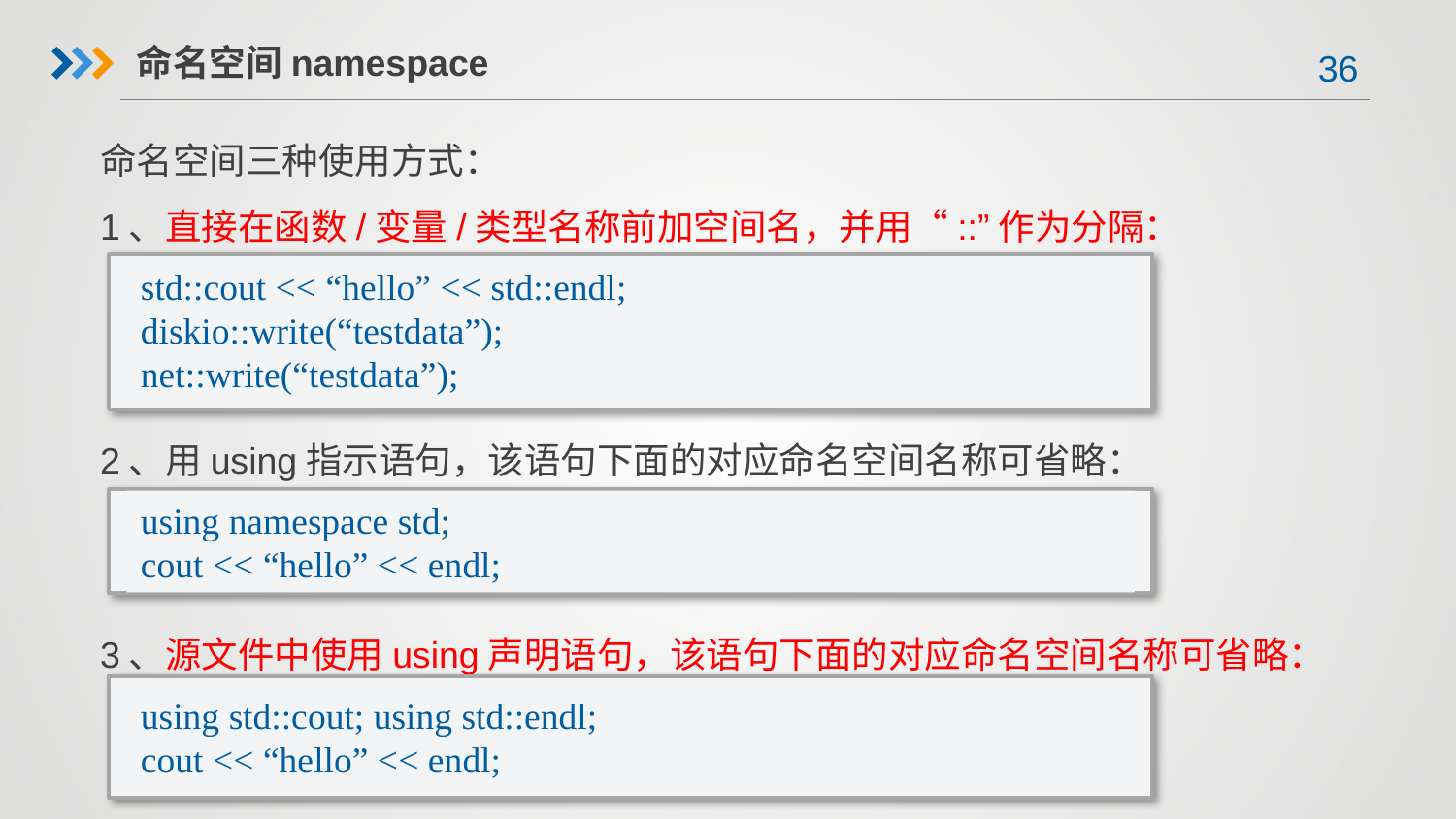

命名空间namespace
命名空间三种使用方式：
1、直接在函数/变量/类型名称前加空间名，并用“::”作为分隔：

std::cout << “hello” << std::endl;
diskio::write(“testdata”);
net::write(“testdata”);
2、用using指示语句，该语句下面的对应命名空间名称可省略：

using namespace std;
cout << “hello” << endl;
3、源文件中使用using声明语句，该语句下面的对应命名空间名称可省略：

using std::cout; using std::endl;
cout << “hello” << endl;